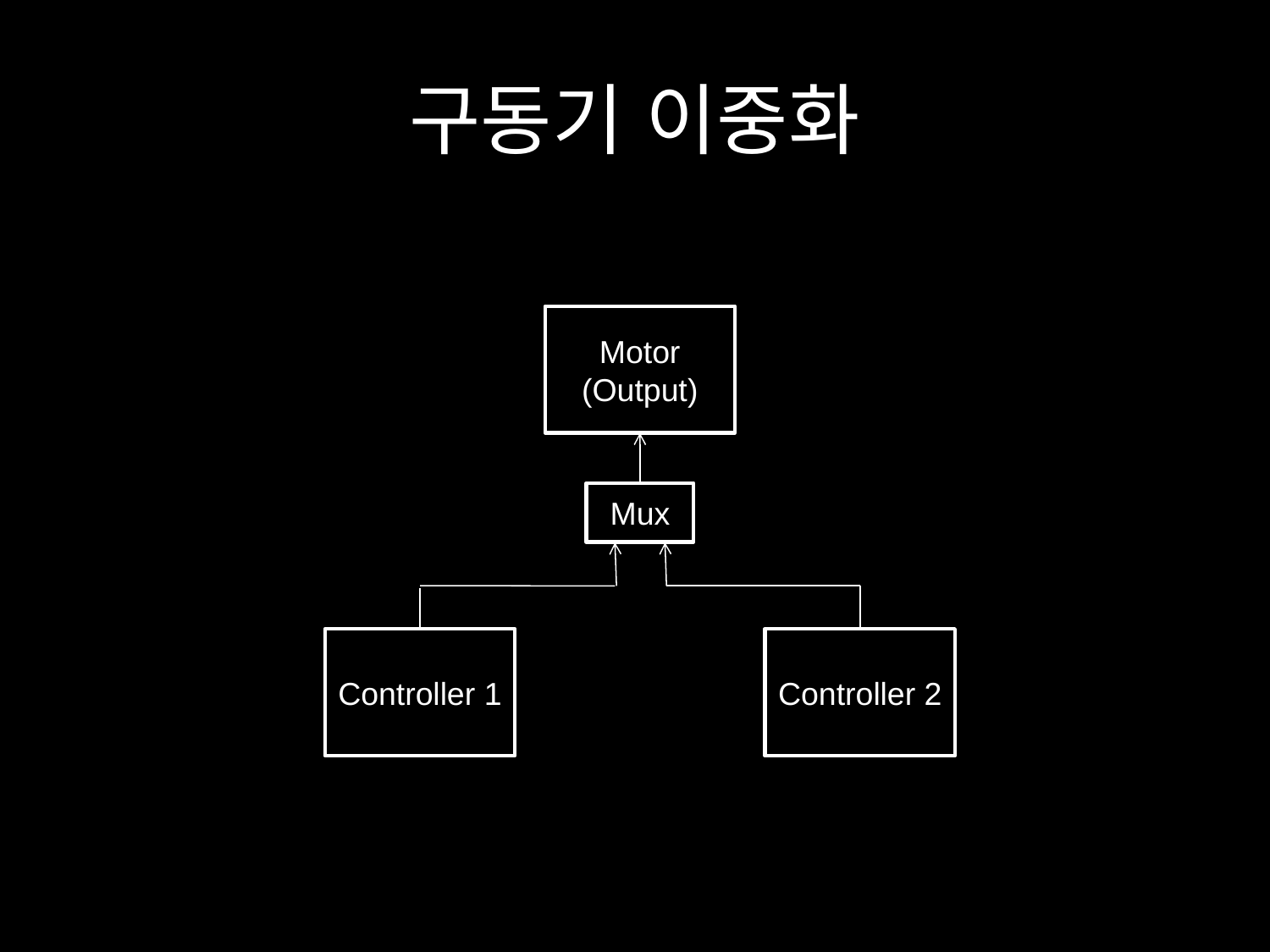

# 구동기 이중화

Motor
(Output)
Mux
Controller 1
Controller 2